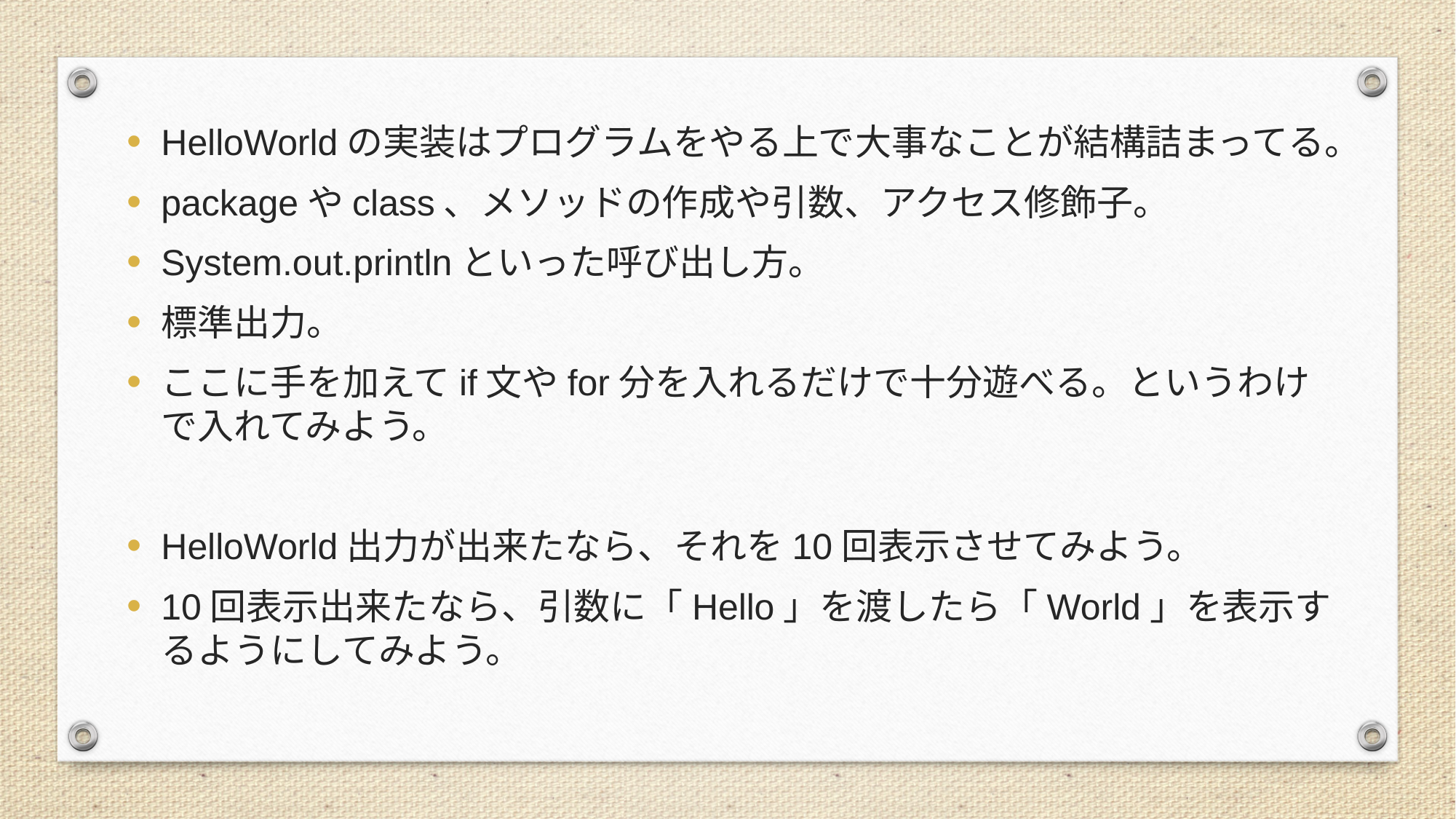

HelloWorldの実装はプログラムをやる上で大事なことが結構詰まってる。
packageやclass、メソッドの作成や引数、アクセス修飾子。
System.out.printlnといった呼び出し方。
標準出力。
ここに手を加えてif文やfor分を入れるだけで十分遊べる。というわけで入れてみよう。

HelloWorld出力が出来たなら、それを10回表示させてみよう。
10回表示出来たなら、引数に「Hello」を渡したら「World」を表示するようにしてみよう。